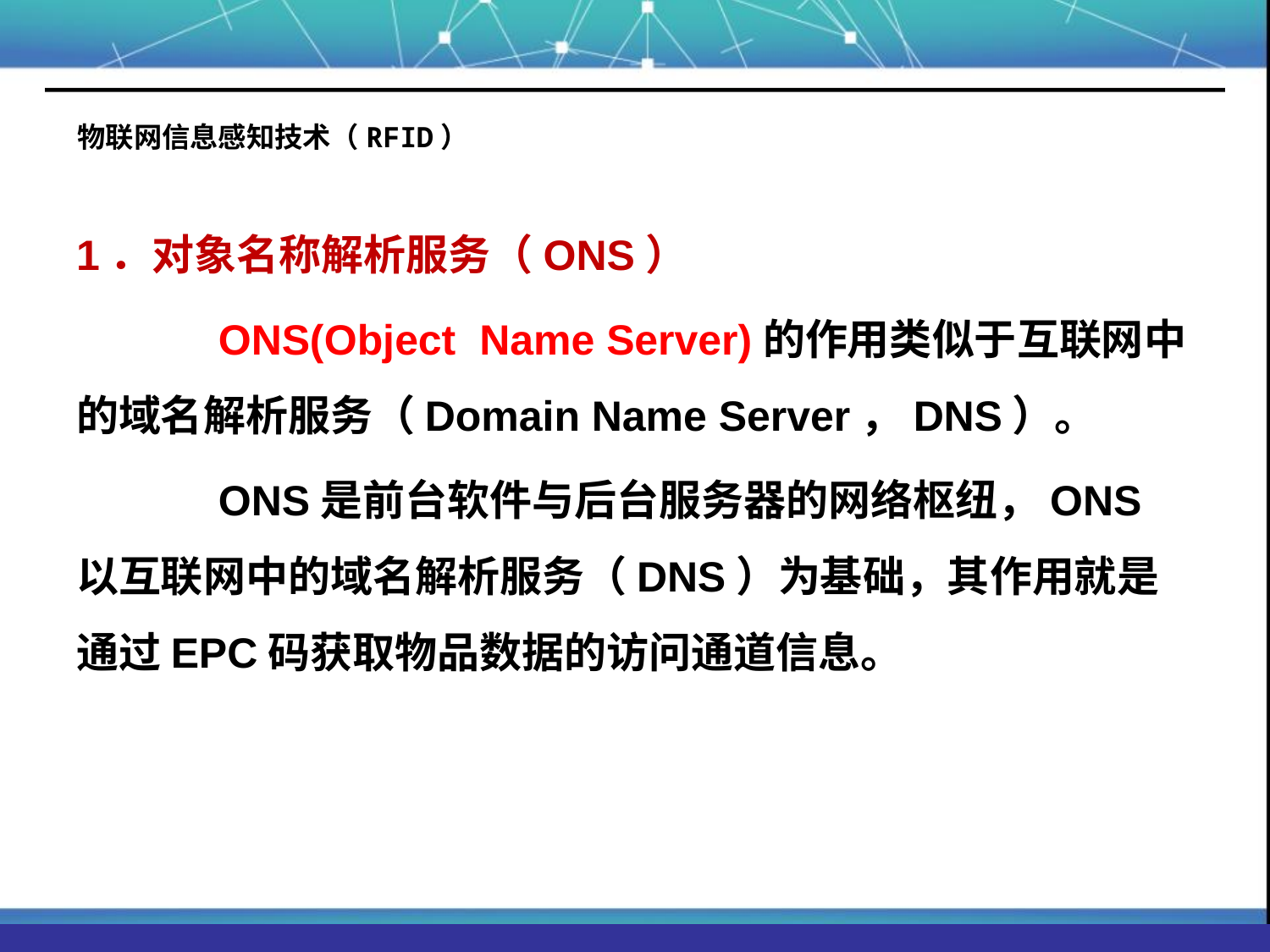

# 物联网信息感知技术（RFID）

1．对象名称解析服务（ONS）
            ONS(Object  Name Server)的作用类似于互联网中的域名解析服务（Domain Name Server，DNS）。
            ONS是前台软件与后台服务器的网络枢纽，ONS以互联网中的域名解析服务（DNS）为基础，其作用就是通过EPC码获取物品数据的访问通道信息。